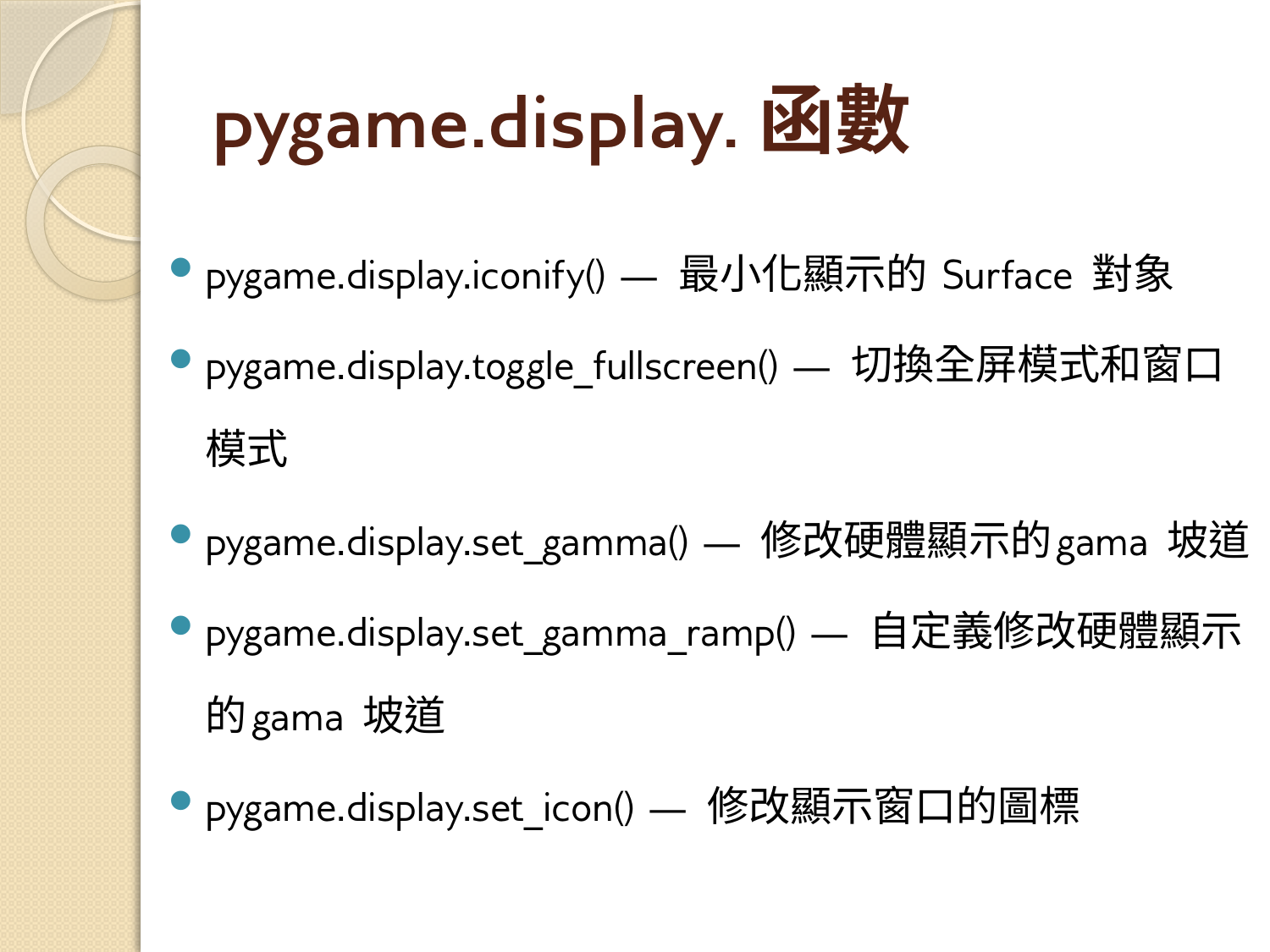

# pygame.display.函數
pygame.display.iconify() — 最小化顯示的 Surface 對象
pygame.display.toggle_fullscreen() — 切換全屏模式和窗口模式
pygame.display.set_gamma() — 修改硬體顯示的gama 坡道
pygame.display.set_gamma_ramp() — 自定義修改硬體顯示的gama 坡道
pygame.display.set_icon() — 修改顯示窗口的圖標